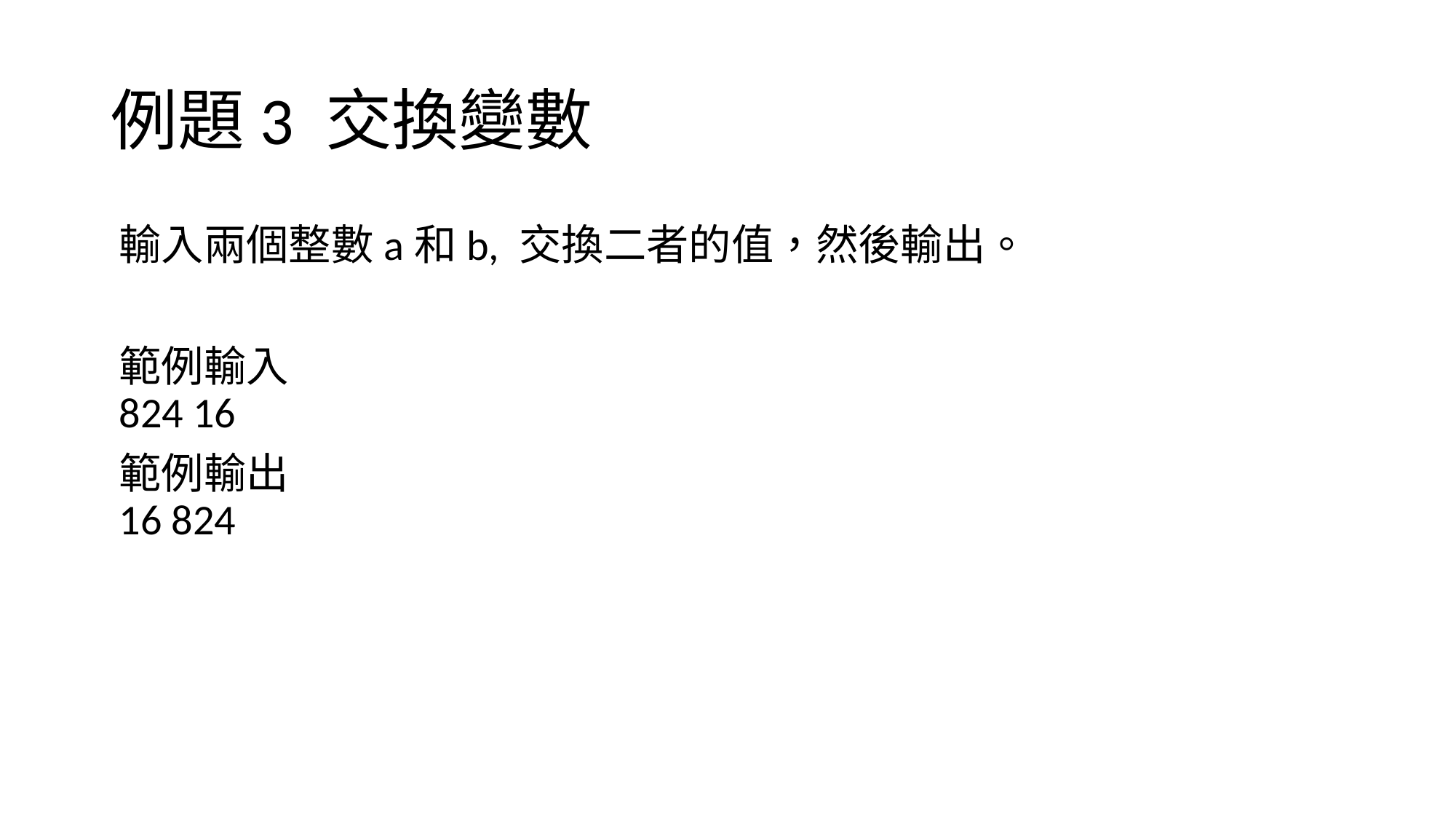

# 例題3 交換變數
輸入兩個整數a和b, 交換二者的值，然後輸出。

範例輸入
824 16
範例輸出
16 824